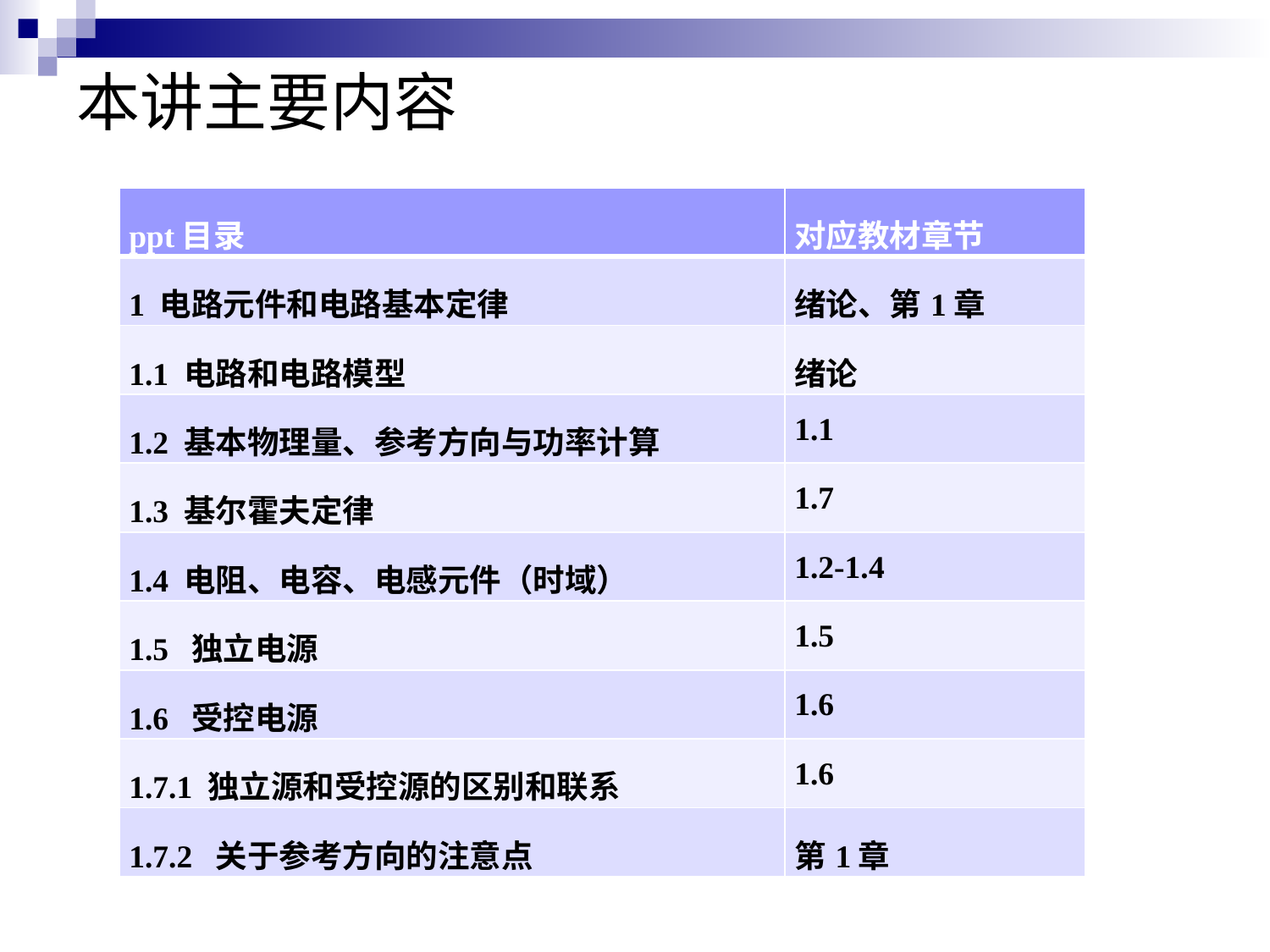

# 本讲主要内容
| ppt目录 | 对应教材章节 |
| --- | --- |
| 1 电路元件和电路基本定律 | 绪论、第1章 |
| 1.1 电路和电路模型 | 绪论 |
| 1.2 基本物理量、参考方向与功率计算 | 1.1 |
| 1.3 基尔霍夫定律 | 1.7 |
| 1.4 电阻、电容、电感元件（时域） | 1.2-1.4 |
| 1.5 独立电源 | 1.5 |
| 1.6 受控电源 | 1.6 |
| 1.7.1 独立源和受控源的区别和联系 | 1.6 |
| 1.7.2 关于参考方向的注意点 | 第1章 |